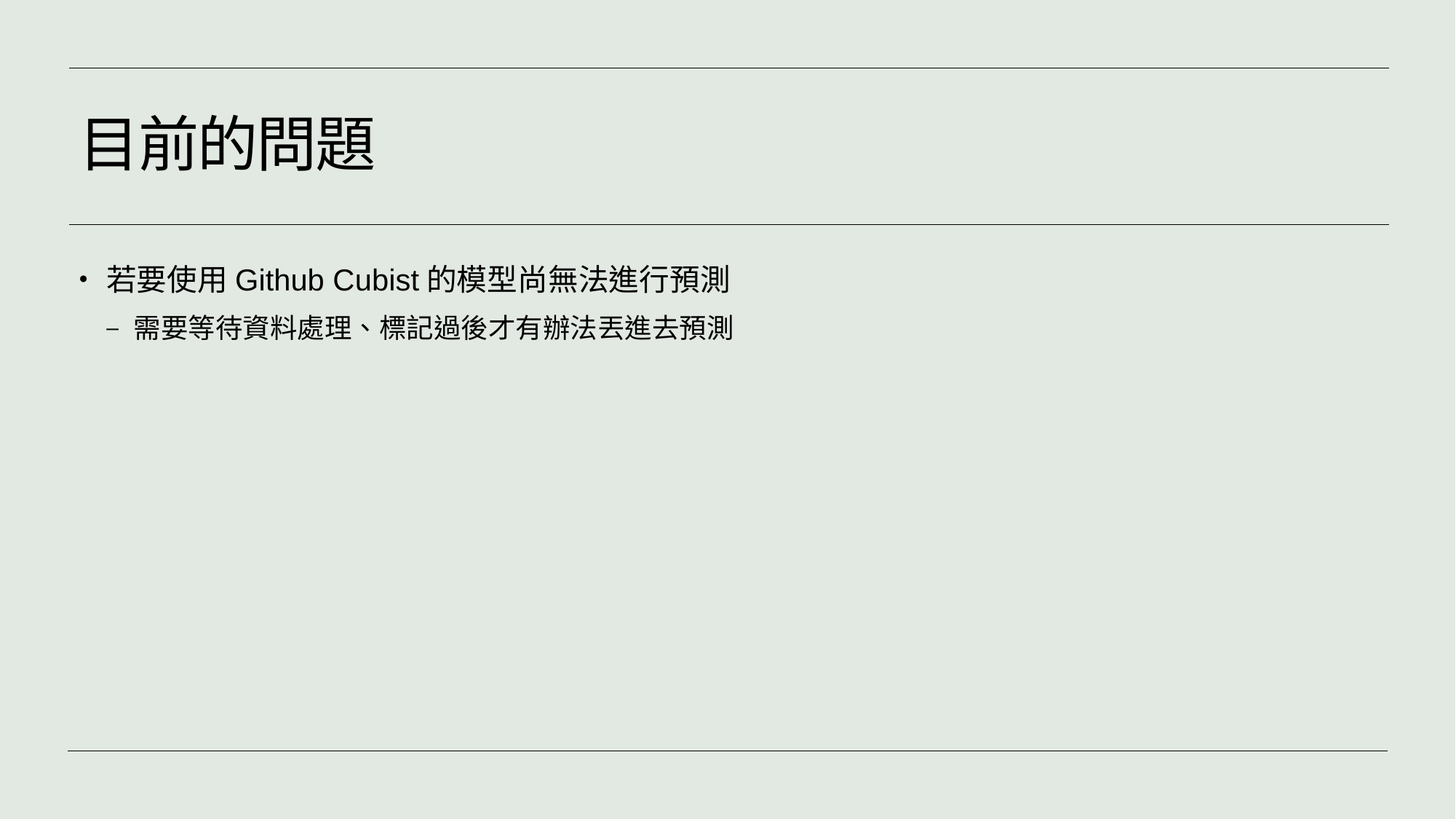

# 目前的問題
若要使用Github Cubist的模型尚無法進行預測
需要等待資料處理、標記過後才有辦法丟進去預測